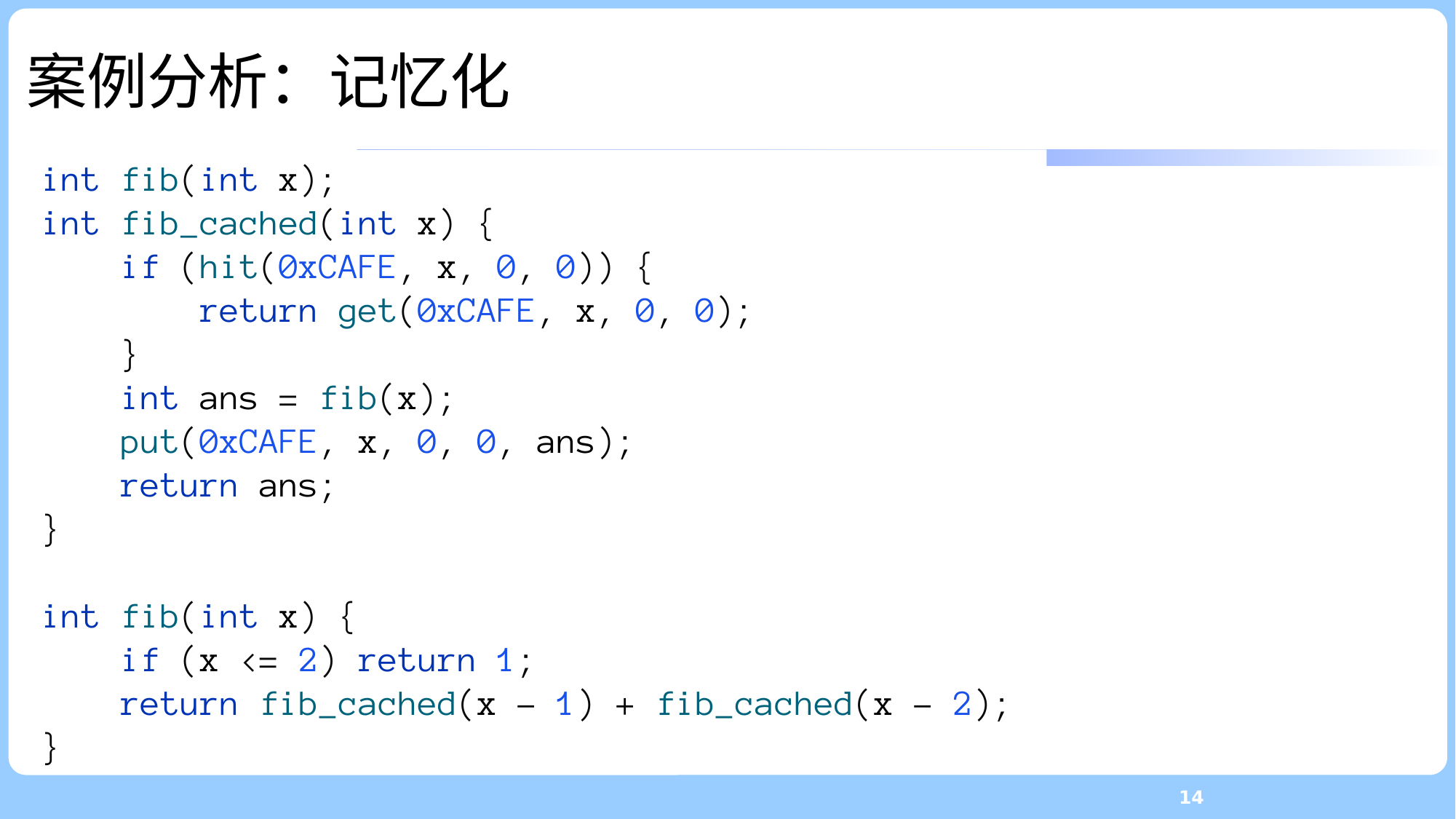

# 案例分析：记忆化
int fib(int x);
int fib_cached(int x) {
    if (hit(0xCAFE, x, 0, 0)) {
        return get(0xCAFE, x, 0, 0);
    }
    int ans = fib(x);
    put(0xCAFE, x, 0, 0, ans);
    return ans;
}
int fib(int x) {
    if (x <= 2) return 1;
    return fib_cached(x - 1) + fib_cached(x - 2);
}
14